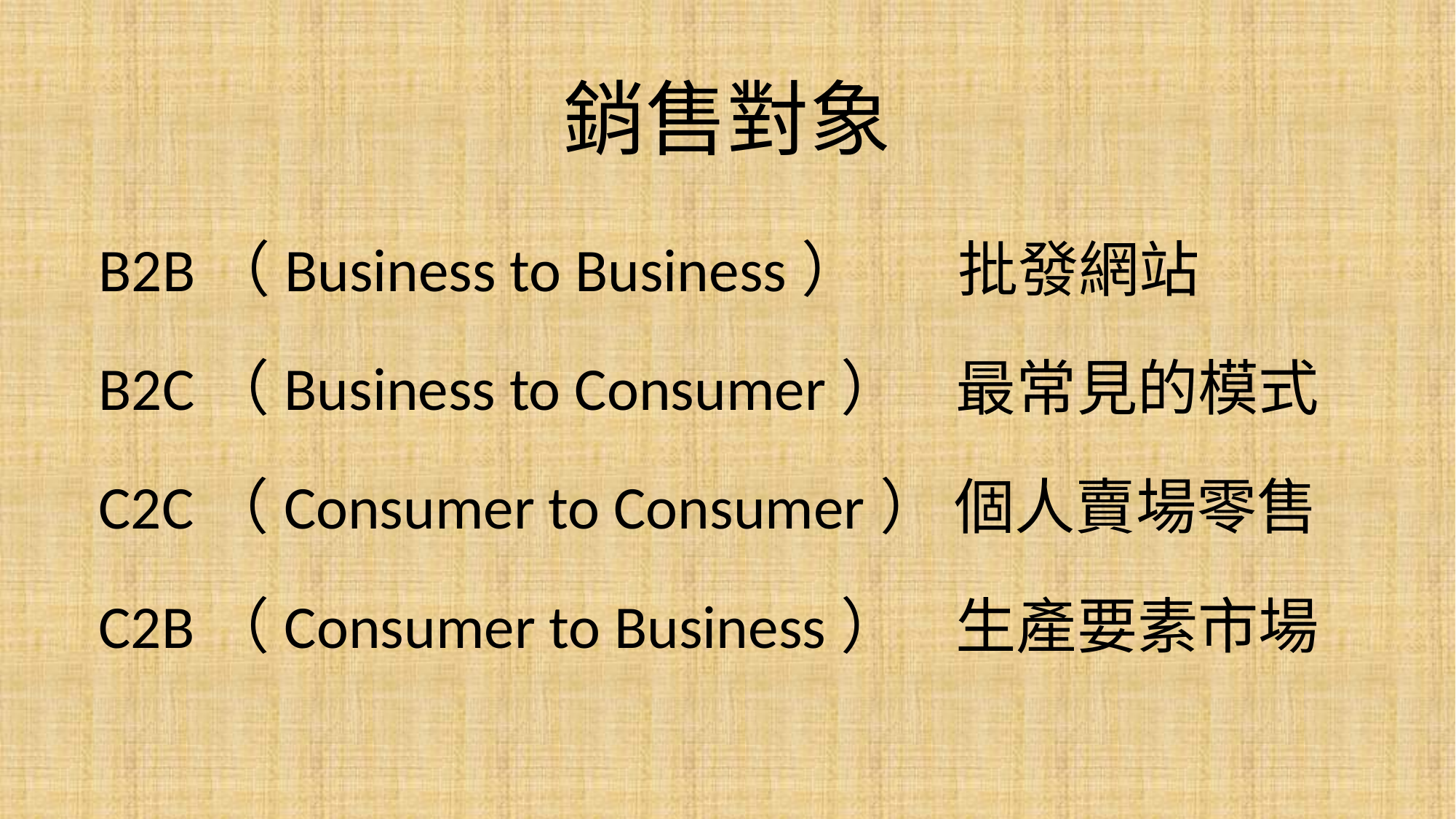

# 銷售對象
B2B（Business to Business）       批發網站

B2C（Business to Consumer）    最常見的模式

C2C（Consumer to Consumer） 個人賣場零售

C2B（Consumer to Business）    生產要素市場